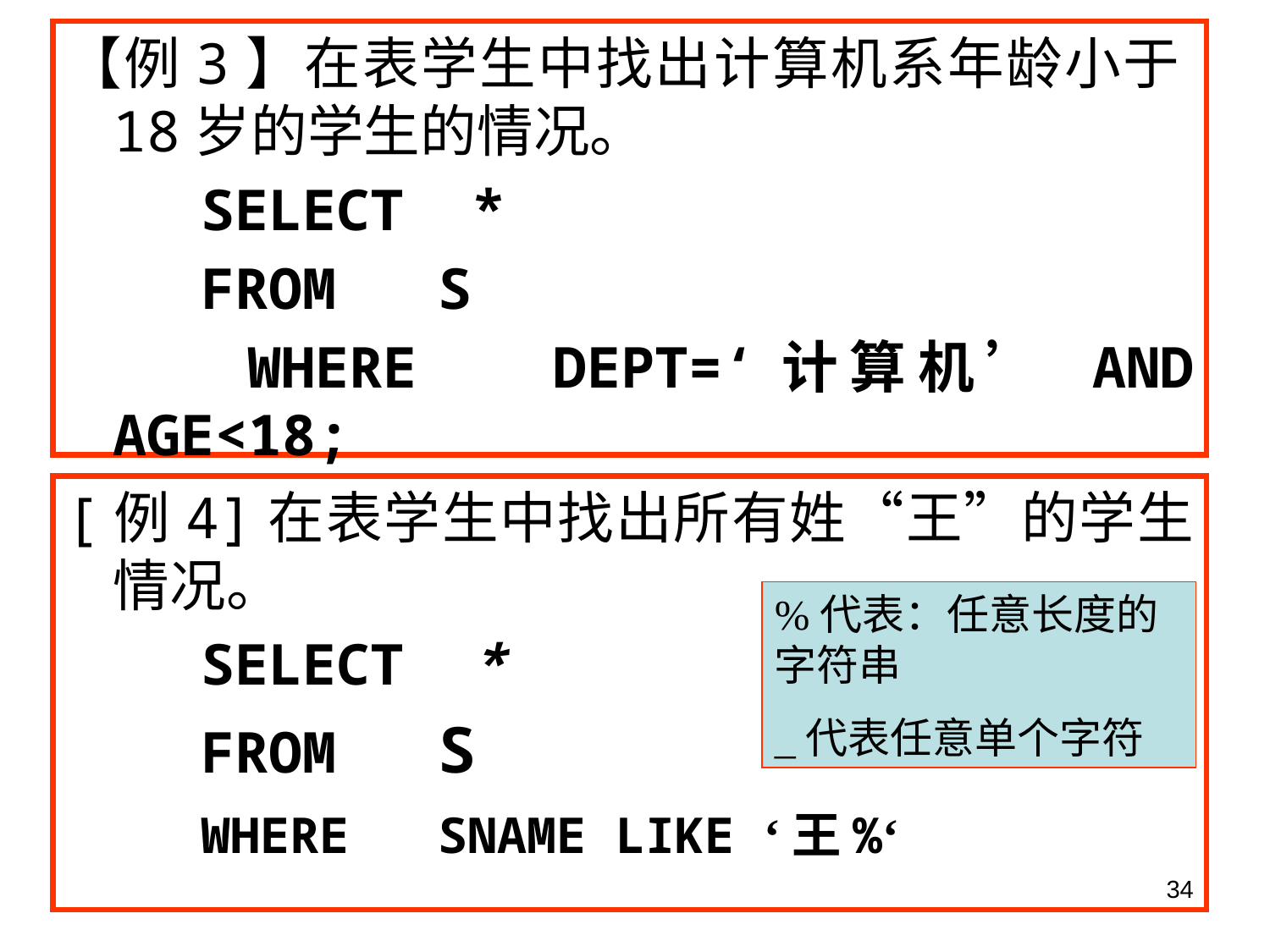

【例3】在表学生中找出计算机系年龄小于18岁的学生的情况。
    SELECT  *
    FROM   S
    WHERE   DEPT=‘计算机’ AND AGE<18;
[例4]在表学生中找出所有姓“王”的学生情况。
    SELECT  *
    FROM   S
    WHERE   SNAME LIKE ‘王%‘
%代表：任意长度的字符串
_代表任意单个字符
34